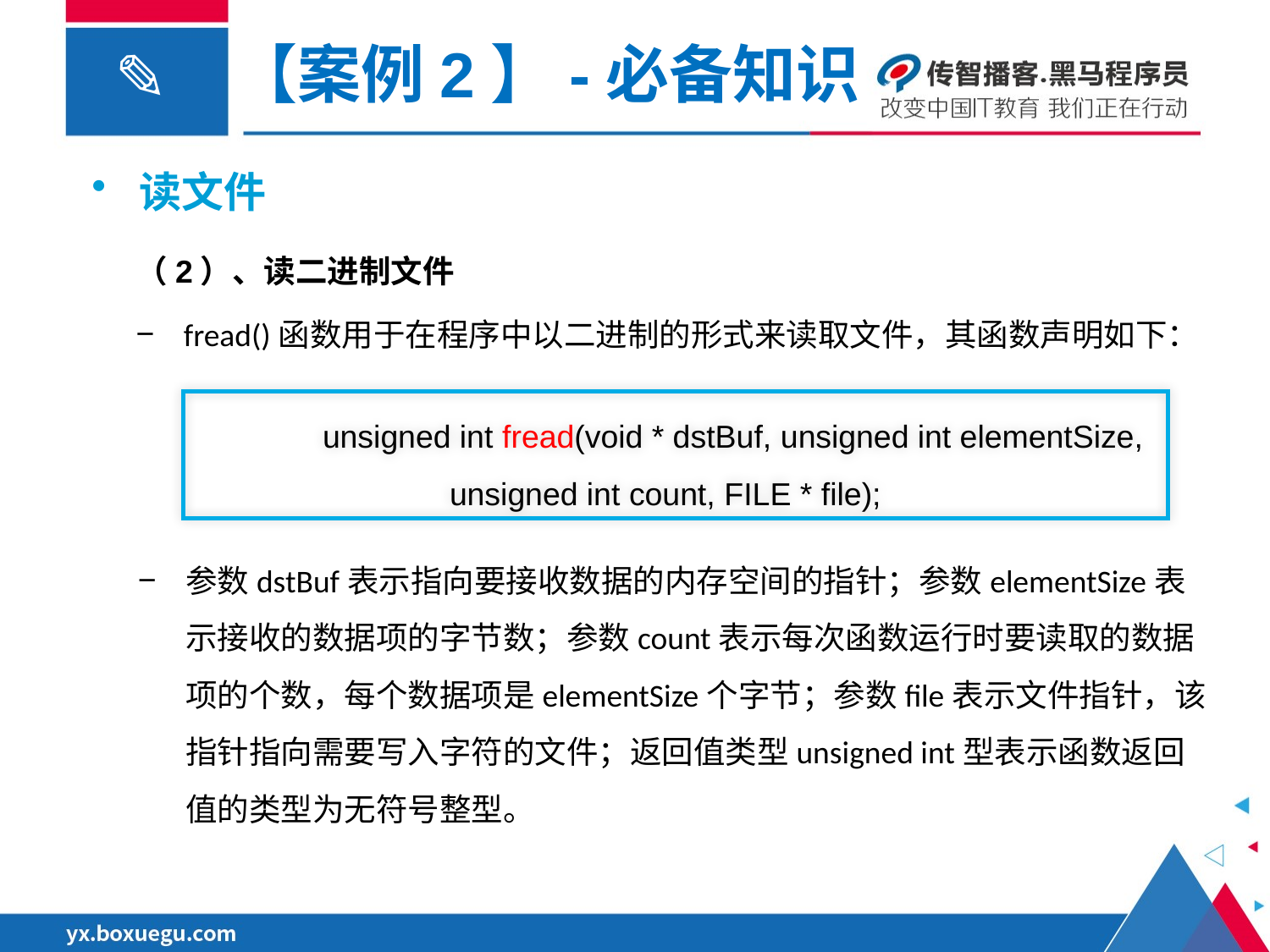

【案例2】-必备知识
读文件
（2）、读二进制文件
fread()函数用于在程序中以二进制的形式来读取文件，其函数声明如下：
	unsigned int fread(void * dstBuf, unsigned int elementSize,
		unsigned int count, FILE * file);
参数dstBuf表示指向要接收数据的内存空间的指针；参数elementSize表示接收的数据项的字节数；参数count表示每次函数运行时要读取的数据项的个数，每个数据项是elementSize个字节；参数file表示文件指针，该指针指向需要写入字符的文件；返回值类型unsigned int型表示函数返回值的类型为无符号整型。